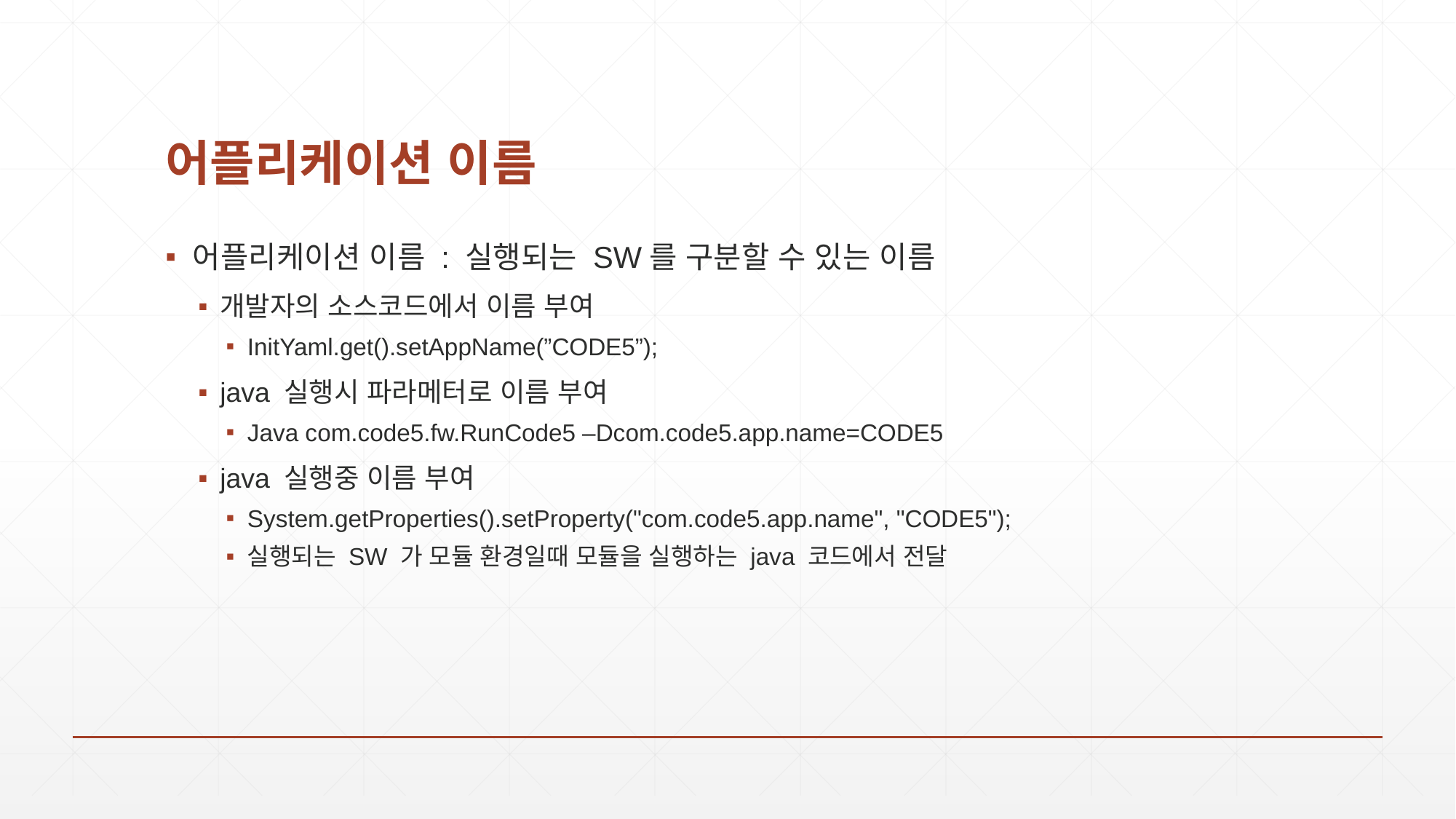

# 어플리케이션 이름
어플리케이션 이름 : 실행되는 SW를 구분할 수 있는 이름
개발자의 소스코드에서 이름 부여
InitYaml.get().setAppName(”CODE5”);
java 실행시 파라메터로 이름 부여
Java com.code5.fw.RunCode5 –Dcom.code5.app.name=CODE5
java 실행중 이름 부여
System.getProperties().setProperty("com.code5.app.name", "CODE5");
실행되는 SW 가 모듈 환경일때 모듈을 실행하는 java 코드에서 전달